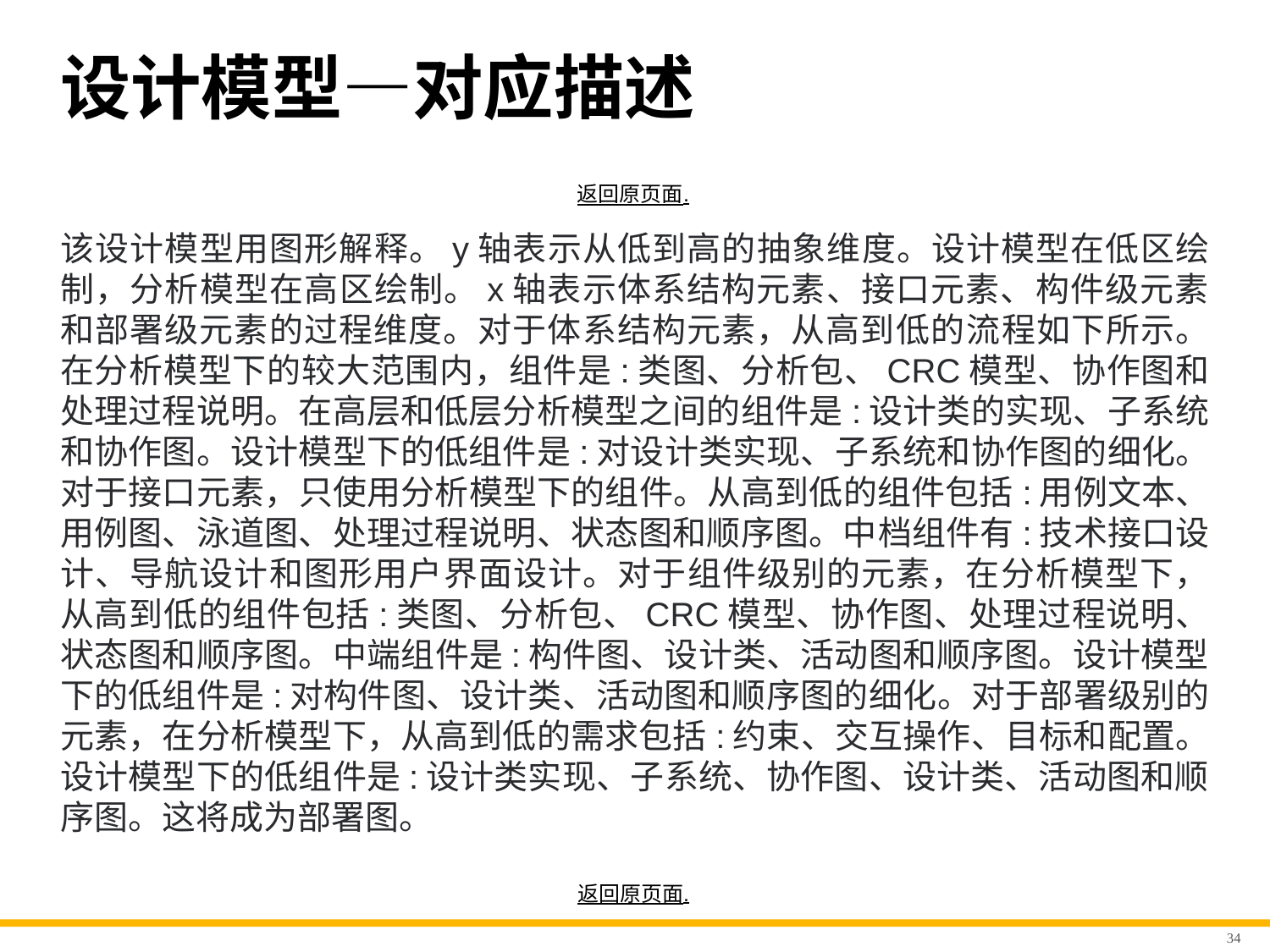

# 设计模型—对应描述
返回原页面.
该设计模型用图形解释。y轴表示从低到高的抽象维度。设计模型在低区绘制，分析模型在高区绘制。x轴表示体系结构元素、接口元素、构件级元素和部署级元素的过程维度。对于体系结构元素，从高到低的流程如下所示。在分析模型下的较大范围内，组件是:类图、分析包、CRC模型、协作图和处理过程说明。在高层和低层分析模型之间的组件是:设计类的实现、子系统和协作图。设计模型下的低组件是:对设计类实现、子系统和协作图的细化。对于接口元素，只使用分析模型下的组件。从高到低的组件包括:用例文本、用例图、泳道图、处理过程说明、状态图和顺序图。中档组件有:技术接口设计、导航设计和图形用户界面设计。对于组件级别的元素，在分析模型下，从高到低的组件包括:类图、分析包、CRC模型、协作图、处理过程说明、状态图和顺序图。中端组件是:构件图、设计类、活动图和顺序图。设计模型下的低组件是:对构件图、设计类、活动图和顺序图的细化。对于部署级别的元素，在分析模型下，从高到低的需求包括:约束、交互操作、目标和配置。设计模型下的低组件是:设计类实现、子系统、协作图、设计类、活动图和顺序图。这将成为部署图。
返回原页面.
34